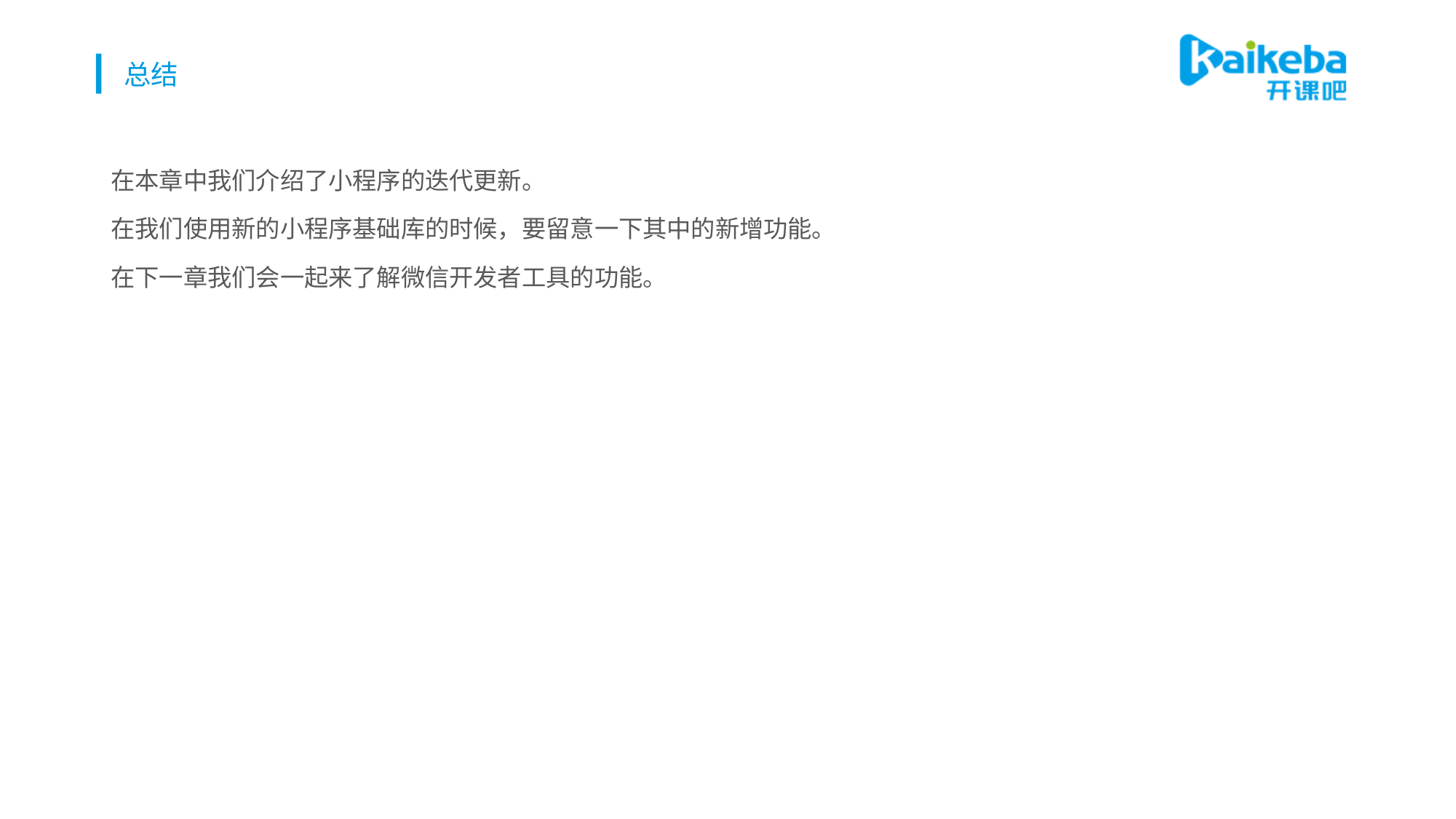

# 总结
在本章中我们介绍了小程序的迭代更新。
在我们使用新的小程序基础库的时候，要留意一下其中的新增功能。
在下一章我们会一起来了解微信开发者工具的功能。